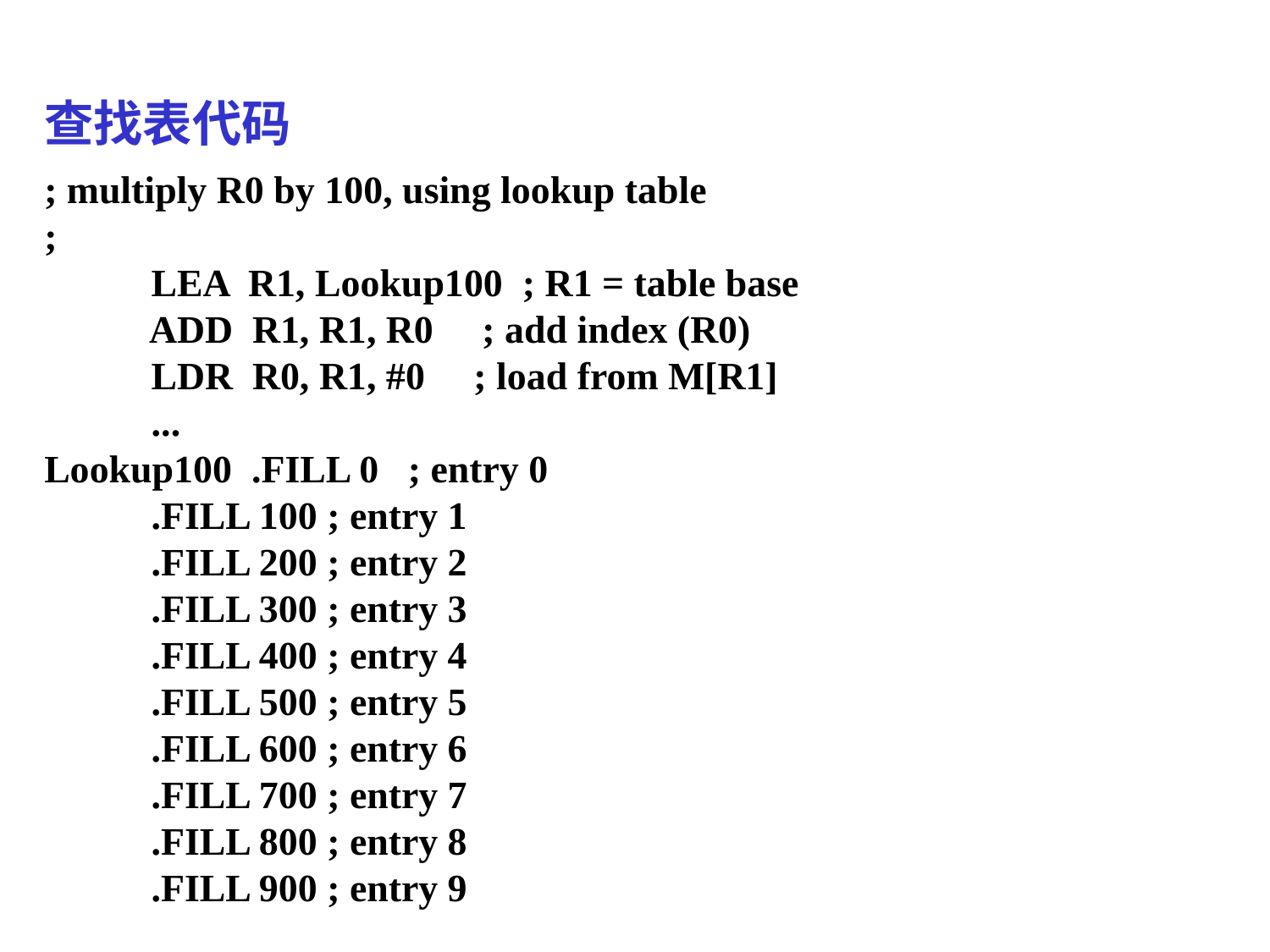

# 查找表代码
; multiply R0 by 100, using lookup table
;
           LEA  R1, Lookup100  ; R1 = table base
           ADD  R1, R1, R0     ; add index (R0)
           LDR  R0, R1, #0     ; load from M[R1]
           ...
Lookup100  .FILL 0   ; entry 0
           .FILL 100 ; entry 1
           .FILL 200 ; entry 2
           .FILL 300 ; entry 3
           .FILL 400 ; entry 4
           .FILL 500 ; entry 5
           .FILL 600 ; entry 6
           .FILL 700 ; entry 7
           .FILL 800 ; entry 8
           .FILL 900 ; entry 9